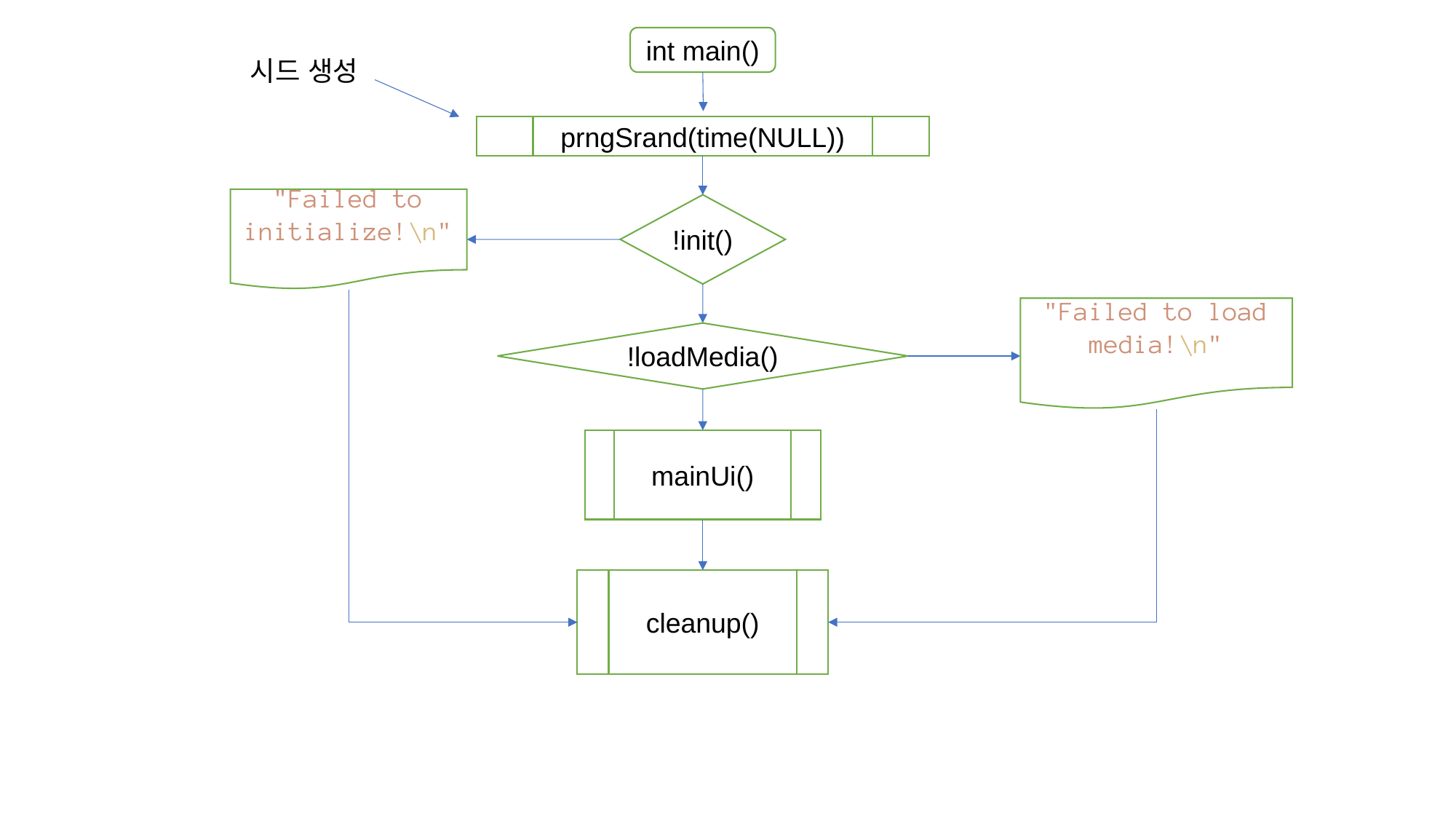

int main()
시드 생성
prngSrand(time(NULL))
"Failed to initialize!\n"

!init()
"Failed to load media!\n"

!loadMedia()
mainUi()
cleanup()